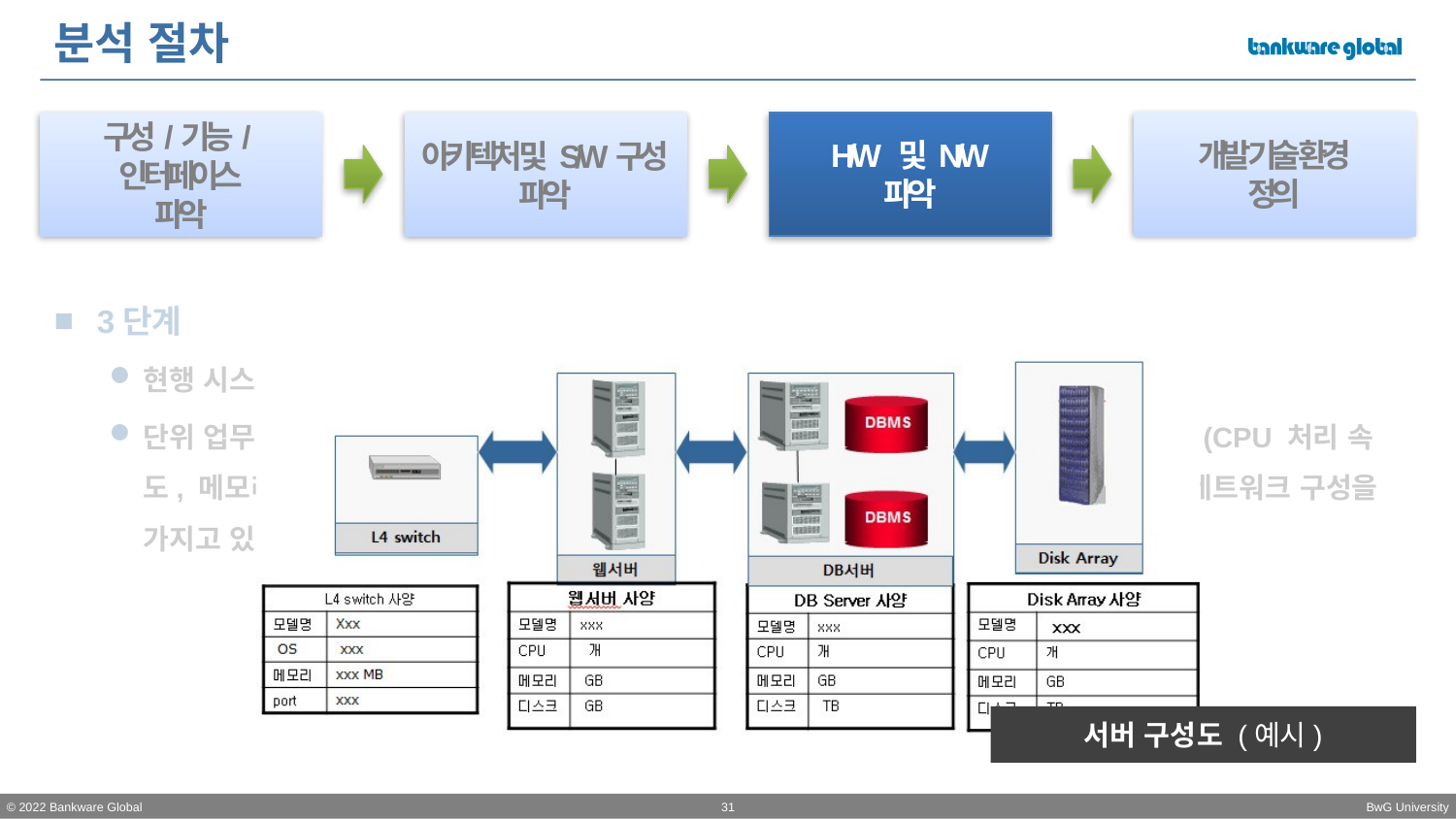

# 분석 절차
H/W 및 N/W
파악
개발 기술 환경
정의
구성/기능/인터페이스
파악
아키텍처 및 S/W구성
파악

3단계
현행 시스템의 하드웨어 및 네트워크 구성 현황을 파악하는 단계
단위 업무 시스템들이 어디에 위치하고 있는 서버에서 운용되고 있는지, 서버의 주요 사양(CPU 처리 속도, 메모리 크기, 하드디스크의 용량 등)과 수량, 이중화 가 적용되어 있는지, 어떠한 네트워크 구성을 가지고 있는지를 파악

서버 구성도 (예시)
31